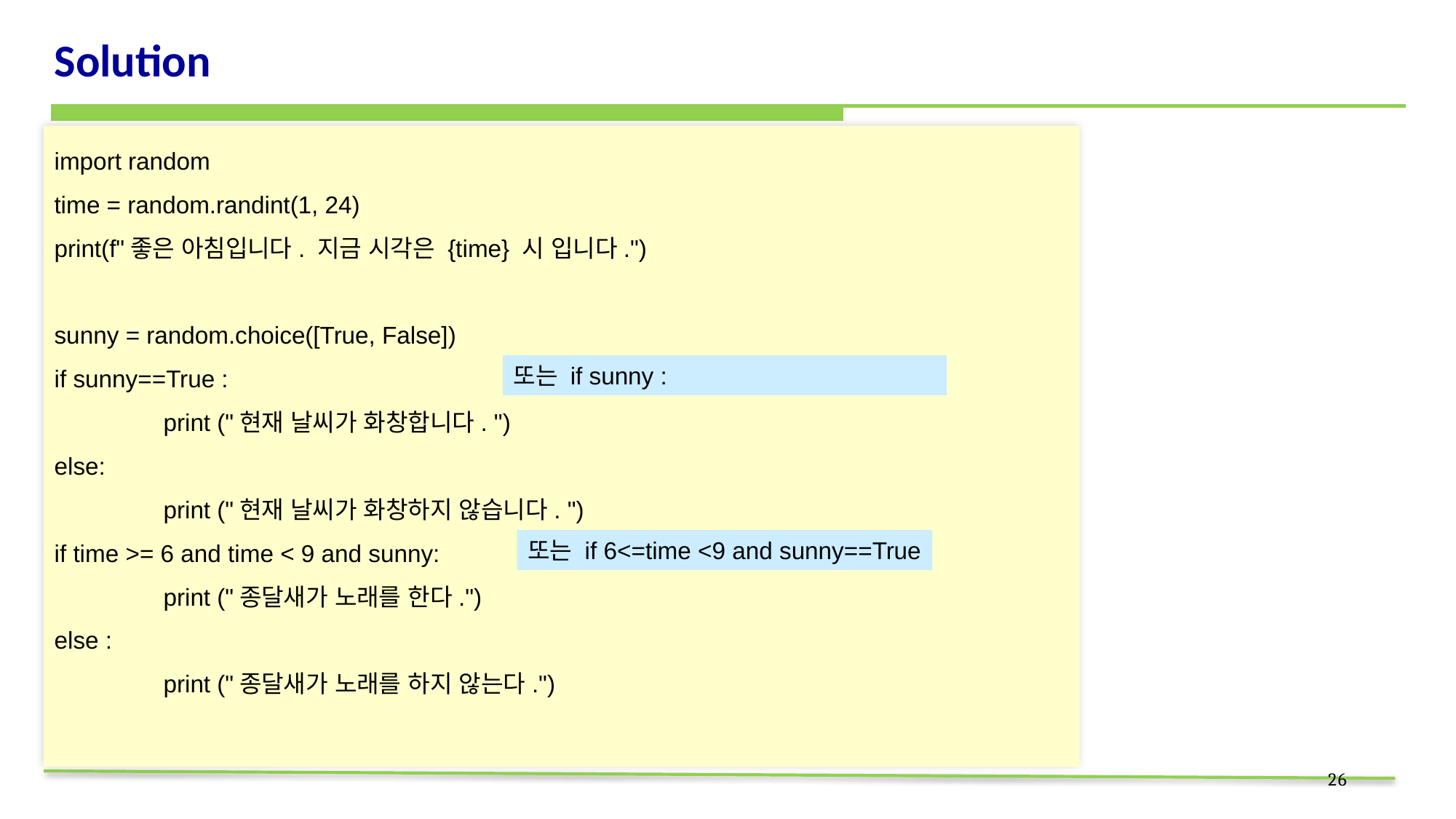

# Solution
import random
time = random.randint(1, 24)
print(f"좋은 아침입니다. 지금 시각은 {time} 시 입니다.")

sunny = random.choice([True, False])
if sunny==True :
	print ("현재 날씨가 화창합니다. ")
else:
	print ("현재 날씨가 화창하지 않습니다. ")
if time >= 6 and time < 9 and sunny:
	print ("종달새가 노래를 한다.")
else :
	print ("종달새가 노래를 하지 않는다.")
또는 if sunny :
또는 if 6<=time <9 and sunny==True
26